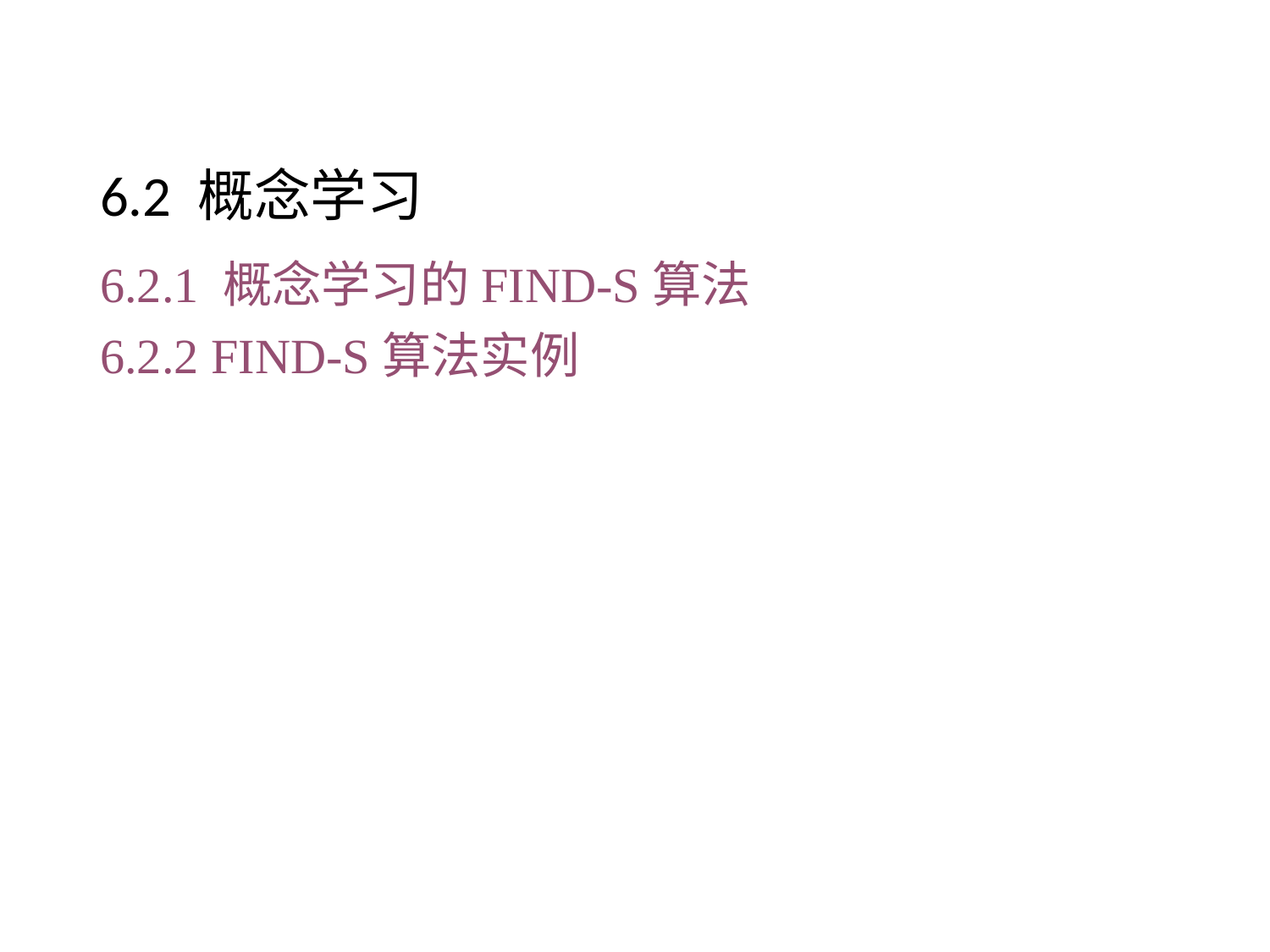

# 6.2 概念学习
6.2.1 概念学习的FIND-S算法
6.2.2 FIND-S算法实例